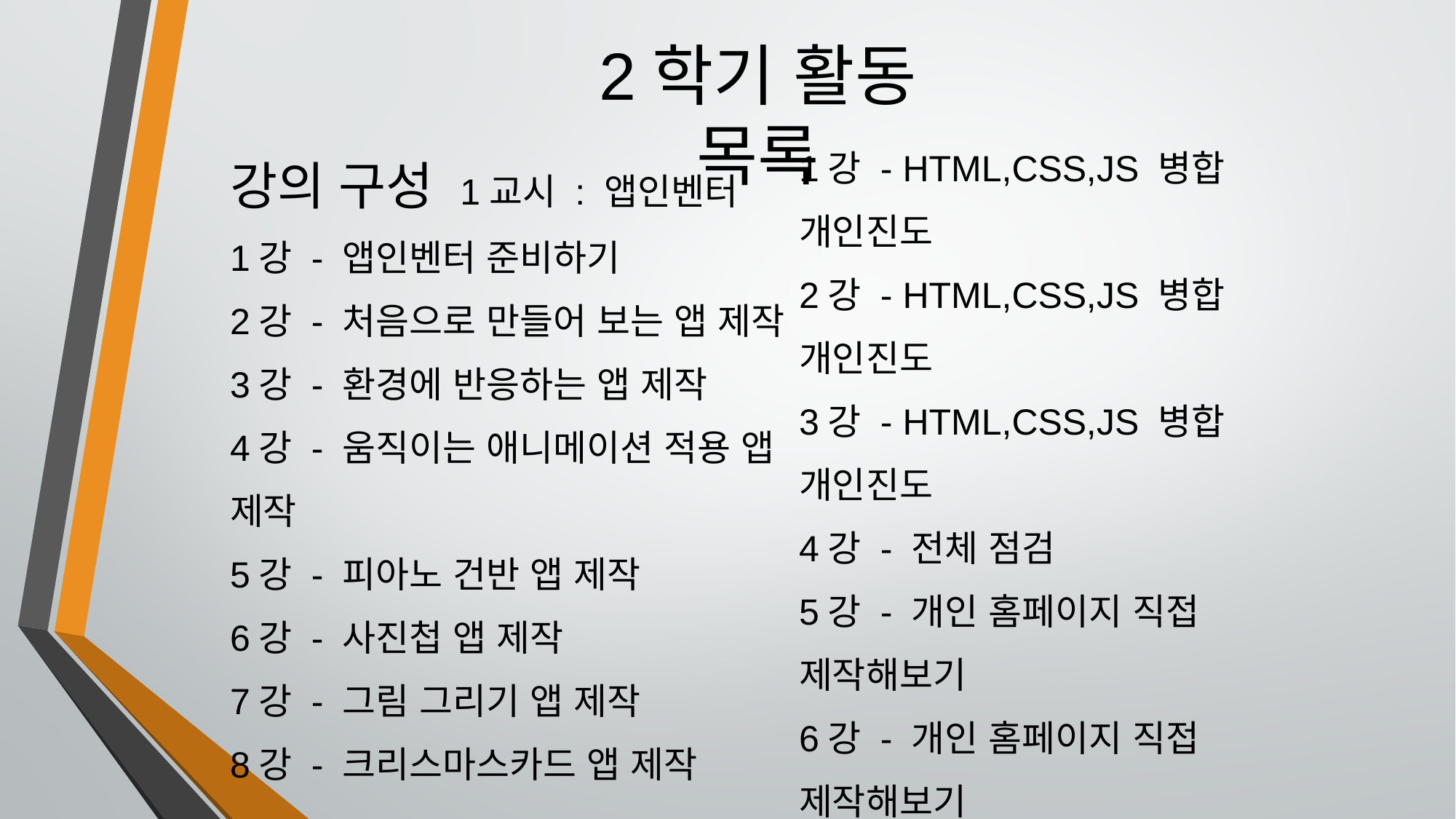

2학기 활동 목록
강의 구성 1교시 : 앱인벤터
1강 - 앱인벤터 준비하기
2강 - 처음으로 만들어 보는 앱 제작
3강 - 환경에 반응하는 앱 제작
4강 - 움직이는 애니메이션 적용 앱 제작
5강 - 피아노 건반 앱 제작
6강 - 사진첩 앱 제작
7강 - 그림 그리기 앱 제작
8강 - 크리스마스카드 앱 제작
강의 구성 2교시 : HTML
1강 - HTML,CSS,JS 병합 개인진도
2강 - HTML,CSS,JS 병합 개인진도
3강 - HTML,CSS,JS 병합 개인진도
4강 - 전체 점검
5강 - 개인 홈페이지 직접 제작해보기
6강 - 개인 홈페이지 직접 제작해보기